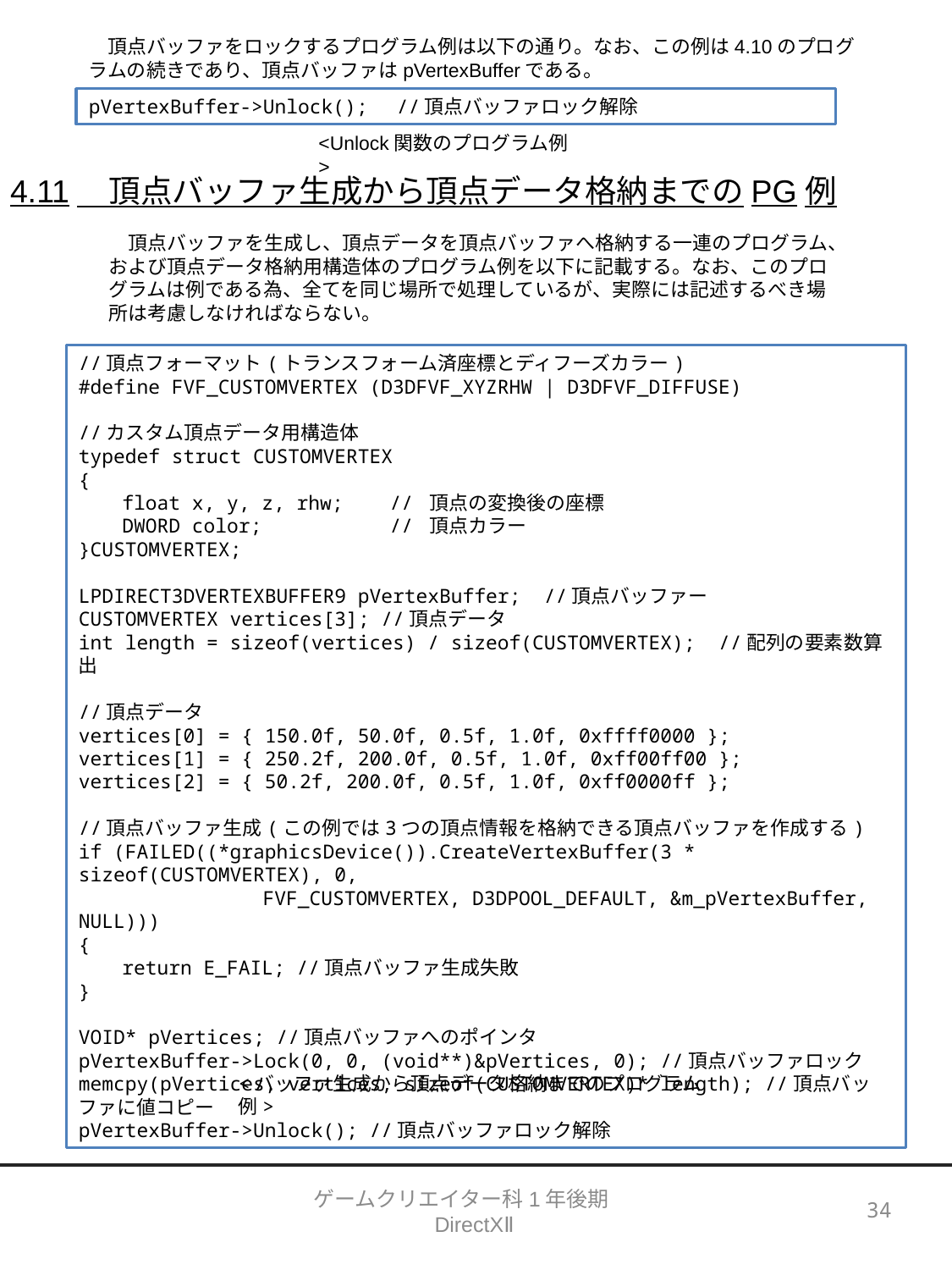

頂点バッファをロックするプログラム例は以下の通り。なお、この例は4.10のプログラムの続きであり、頂点バッファはpVertexBufferである。
pVertexBuffer->Unlock();　//頂点バッファロック解除
<Unlock関数のプログラム例>
4.11　頂点バッファ生成から頂点データ格納までのPG例
　頂点バッファを生成し、頂点データを頂点バッファへ格納する一連のプログラム、および頂点データ格納用構造体のプログラム例を以下に記載する。なお、このプログラムは例である為、全てを同じ場所で処理しているが、実際には記述するべき場所は考慮しなければならない。
//頂点フォーマット(トランスフォーム済座標とディフーズカラー)
#define FVF_CUSTOMVERTEX (D3DFVF_XYZRHW | D3DFVF_DIFFUSE)

//カスタム頂点データ用構造体
typedef struct CUSTOMVERTEX
{
　　float x, y, z, rhw;    // 頂点の変換後の座標
　　DWORD color;           // 頂点カラー
}CUSTOMVERTEX;

LPDIRECT3DVERTEXBUFFER9 pVertexBuffer;  //頂点バッファー
CUSTOMVERTEX vertices[3]; //頂点データ
int length = sizeof(vertices) / sizeof(CUSTOMVERTEX);  //配列の要素数算出

//頂点データ
vertices[0] = { 150.0f, 50.0f, 0.5f, 1.0f, 0xffff0000 };
vertices[1] = { 250.2f, 200.0f, 0.5f, 1.0f, 0xff00ff00 };
vertices[2] = { 50.2f, 200.0f, 0.5f, 1.0f, 0xff0000ff };

//頂点バッファ生成(この例では3つの頂点情報を格納できる頂点バッファを作成する)
if (FAILED((*graphicsDevice()).CreateVertexBuffer(3 * sizeof(CUSTOMVERTEX), 0,
　　　　　　　　　 FVF_CUSTOMVERTEX, D3DPOOL_DEFAULT, &m_pVertexBuffer, NULL)))
{
　　return E_FAIL; //頂点バッファ生成失敗
}

VOID* pVertices; //頂点バッファへのポインタ
pVertexBuffer->Lock(0, 0, (void**)&pVertices, 0); //頂点バッファロック
memcpy(pVertices, vertices, sizeof(CUSTOMVERTEX)* length); //頂点バッファに値コピー
pVertexBuffer->Unlock(); //頂点バッファロック解除
<バッファ生成から頂点データ格納までのプログラム例>
ゲームクリエイター科1年後期　DirectXⅡ
34